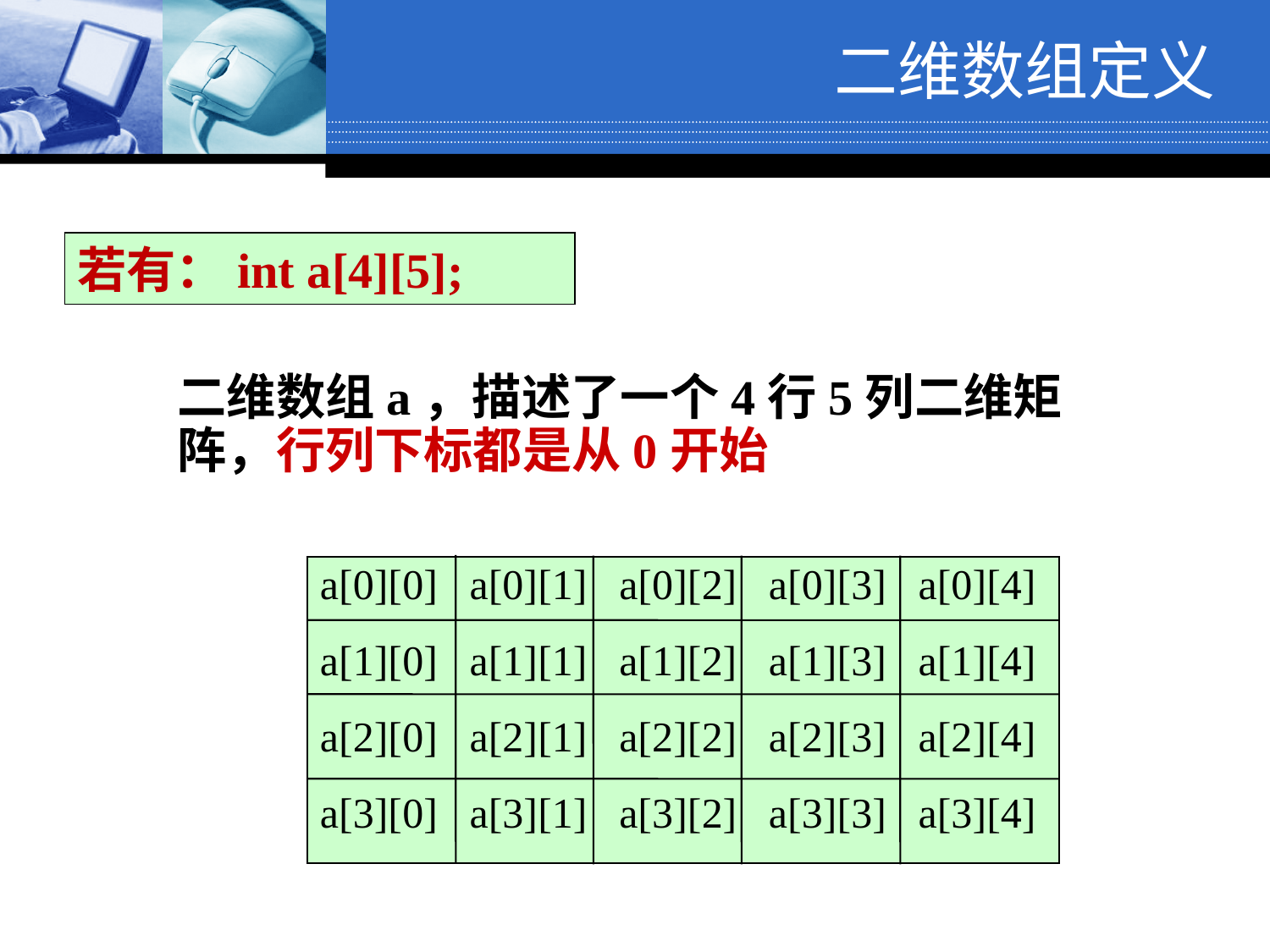

二维数组定义
若有：int a[4][5];
二维数组a，描述了一个4行5列二维矩阵，行列下标都是从0开始

a[0][0]   a[0][1]   a[0][2]   a[0][3]   a[0][4]
a[1][0]   a[1][1]   a[1][2]   a[1][3]   a[1][4]
a[2][0]   a[2][1]   a[2][2]   a[2][3]   a[2][4]
a[3][0]   a[3][1]   a[3][2]   a[3][3]   a[3][4]